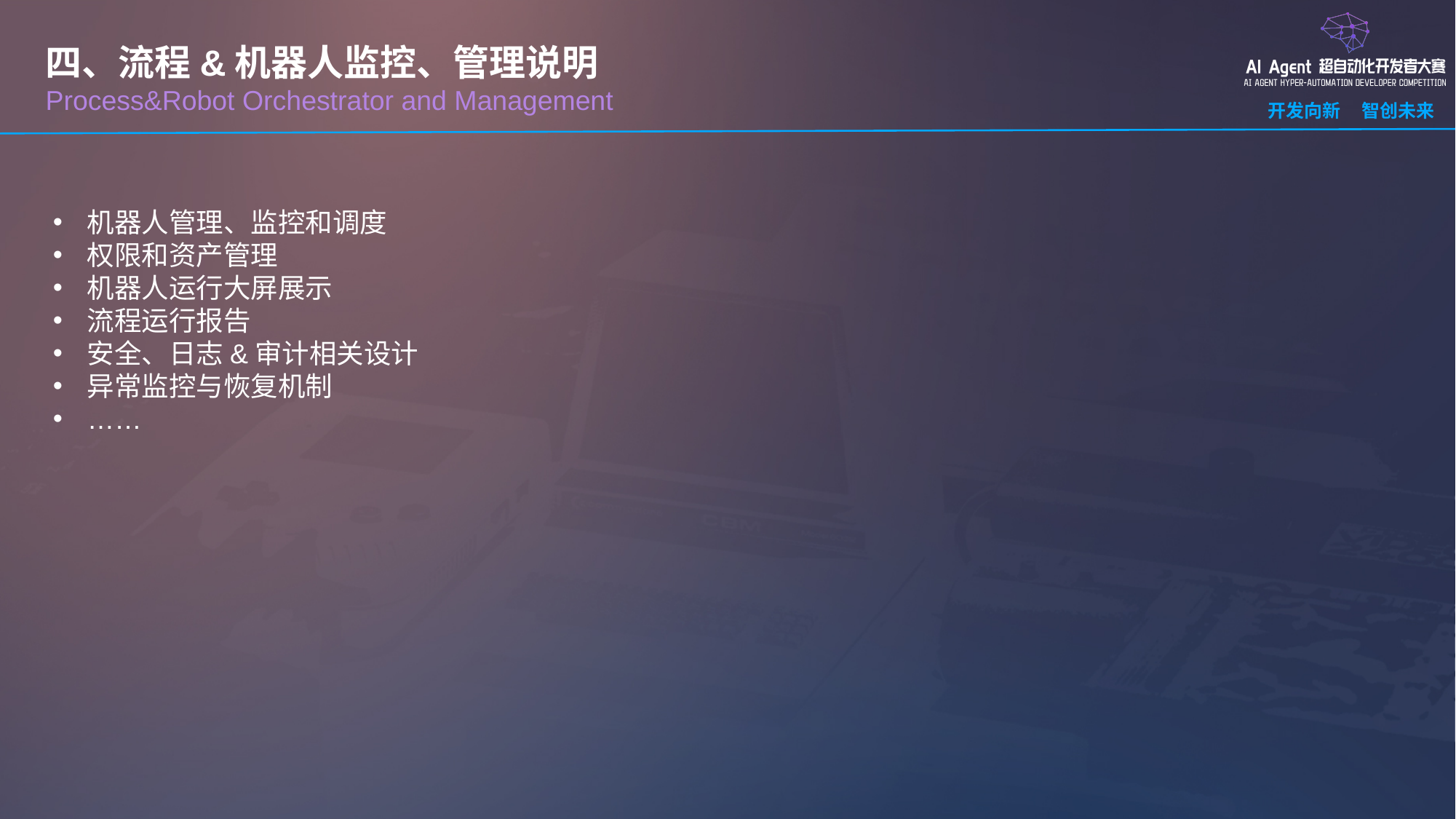

四、流程&机器人监控、管理说明
Process&Robot Orchestrator and Management
机器人管理、监控和调度
权限和资产管理
机器人运行大屏展示
流程运行报告
安全、日志&审计相关设计
异常监控与恢复机制
……